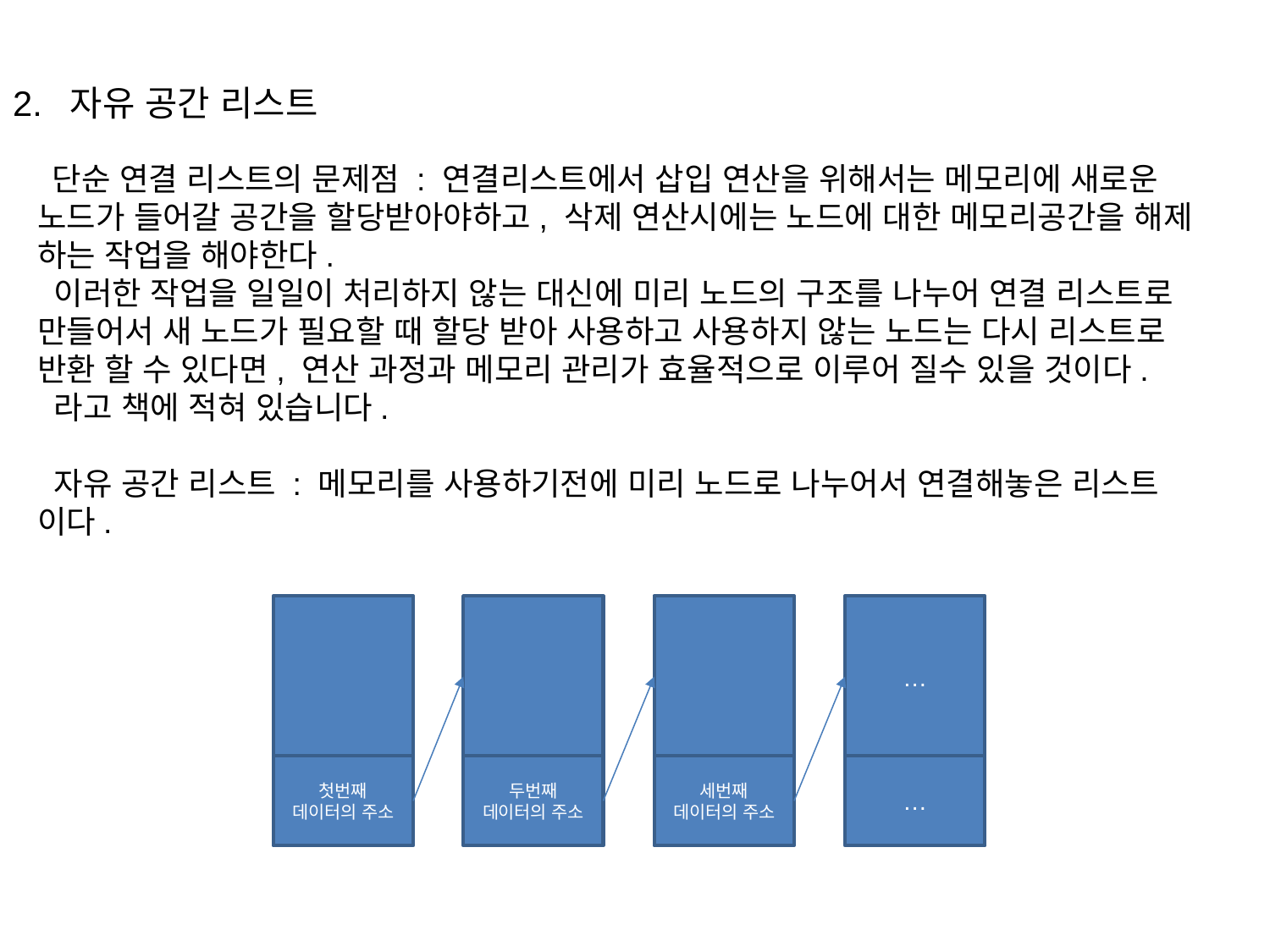

2.  자유 공간 리스트
 단순 연결 리스트의 문제점 : 연결리스트에서 삽입 연산을 위해서는 메모리에 새로운 노드가 들어갈 공간을 할당받아야하고, 삭제 연산시에는 노드에 대한 메모리공간을 해제 하는 작업을 해야한다.
 이러한 작업을 일일이 처리하지 않는 대신에 미리 노드의 구조를 나누어 연결 리스트로 만들어서 새 노드가 필요할 때 할당 받아 사용하고 사용하지 않는 노드는 다시 리스트로 반환 할 수 있다면, 연산 과정과 메모리 관리가 효율적으로 이루어 질수 있을 것이다.
 라고 책에 적혀 있습니다.

 자유 공간 리스트 : 메모리를 사용하기전에 미리 노드로 나누어서 연결해놓은 리스트 이다.

…
첫번째 데이터의 주소
두번째 데이터의 주소
세번째 데이터의 주소
…